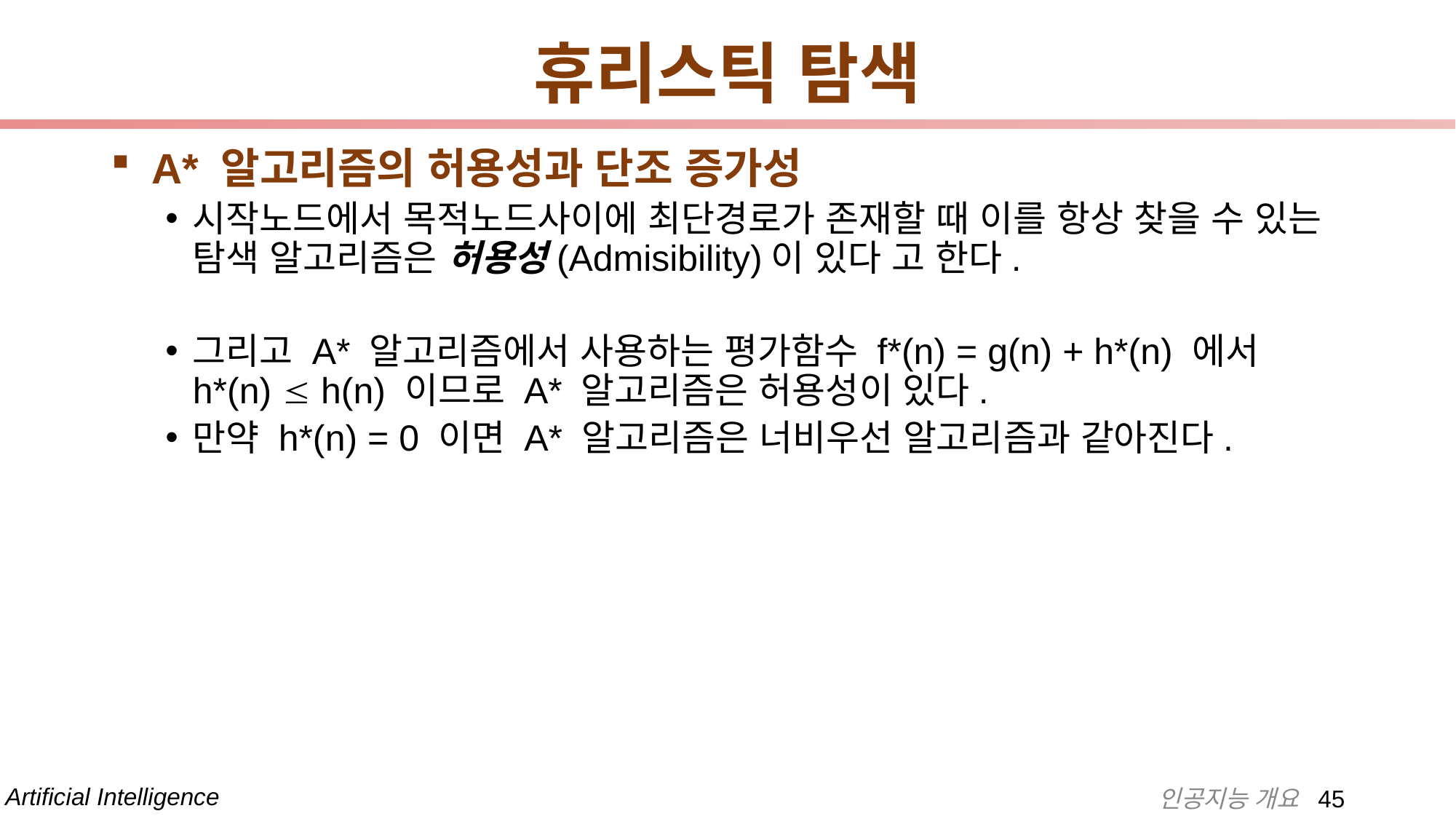

# 휴리스틱 탐색
A* 알고리즘의 허용성과 단조 증가성
시작노드에서 목적노드사이에 최단경로가 존재할 때 이를 항상 찾을 수 있는 탐색 알고리즘은 허용성(Admisibility)이 있다 고 한다.

그리고 A* 알고리즘에서 사용하는 평가함수 f*(n) = g(n) + h*(n) 에서 h*(n) ≤ h(n) 이므로 A* 알고리즘은 허용성이 있다.
만약 h*(n) = 0 이면 A* 알고리즘은 너비우선 알고리즘과 같아진다.